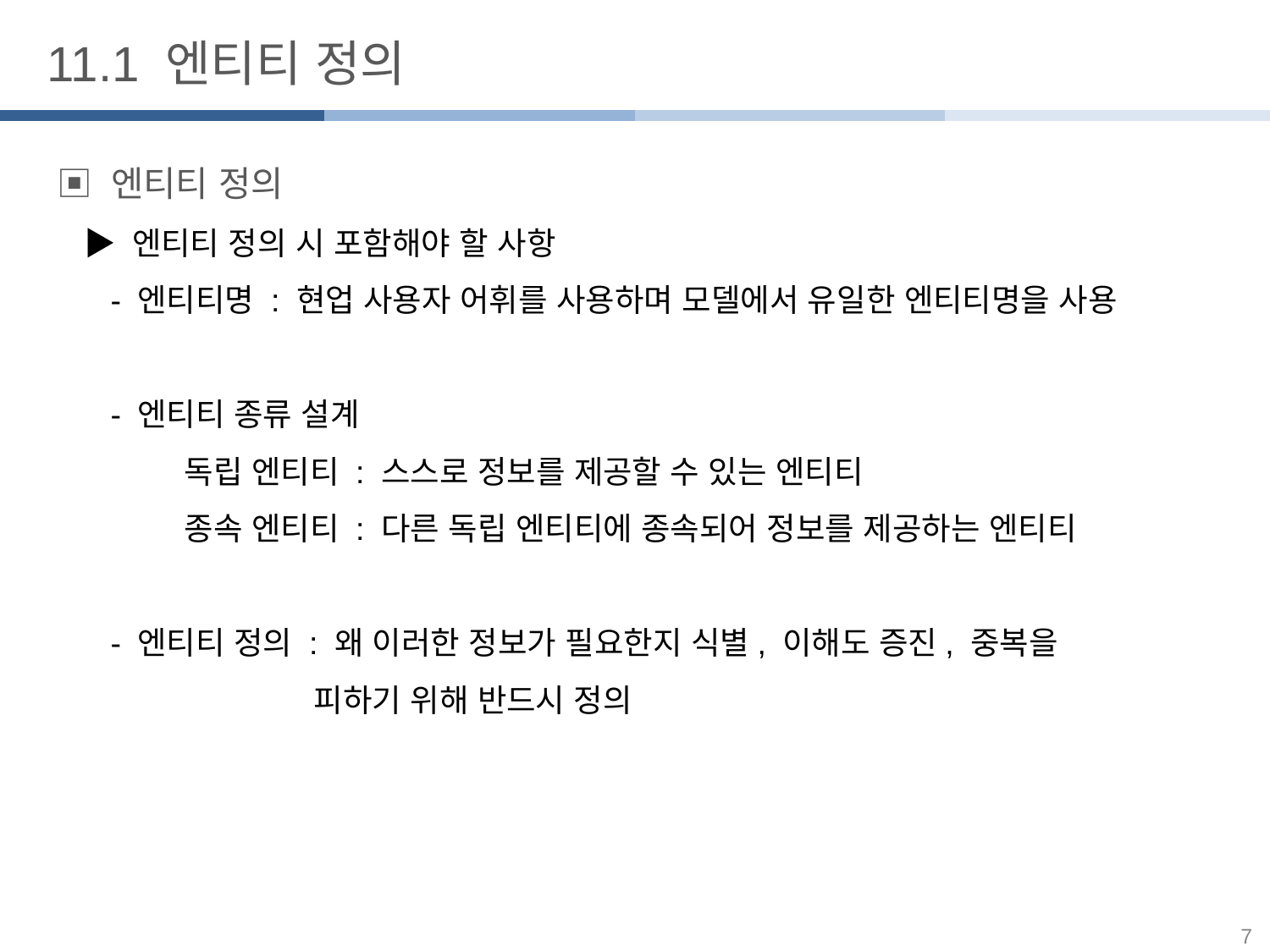

11.1 엔티티 정의
▣ 엔티티 정의
   ▶ 엔티티 정의 시 포함해야 할 사항
      - 엔티티명 : 현업 사용자 어휘를 사용하며 모델에서 유일한 엔티티명을 사용

      - 엔티티 종류 설계
독립 엔티티 : 스스로 정보를 제공할 수 있는 엔티티
종속 엔티티 : 다른 독립 엔티티에 종속되어 정보를 제공하는 엔티티

      - 엔티티 정의 : 왜 이러한 정보가 필요한지 식별, 이해도 증진, 중복을
                            피하기 위해 반드시 정의

7